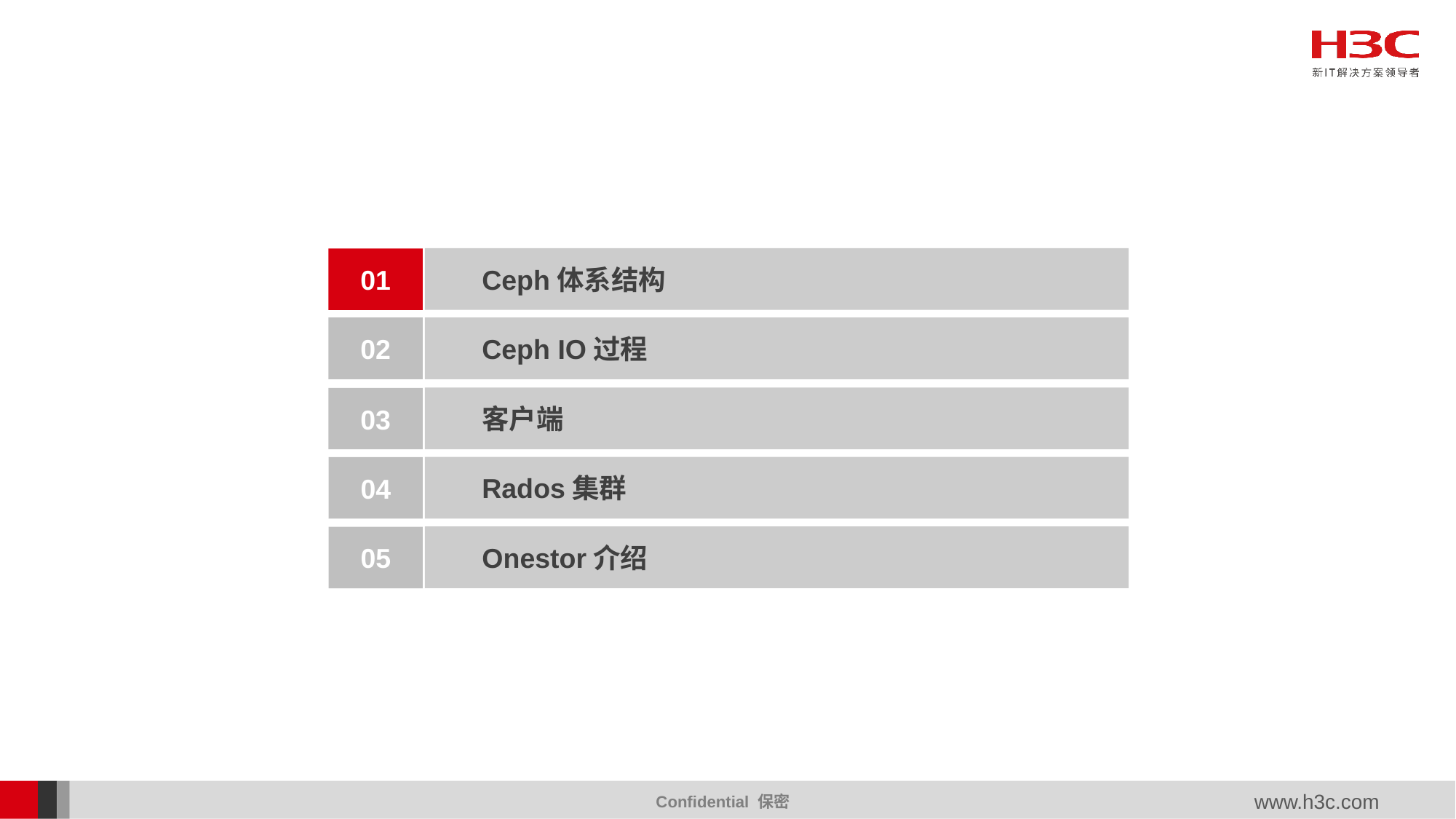

Ceph体系结构
01
02
Ceph IO过程
客户端
03
Rados集群
04
Onestor介绍
05